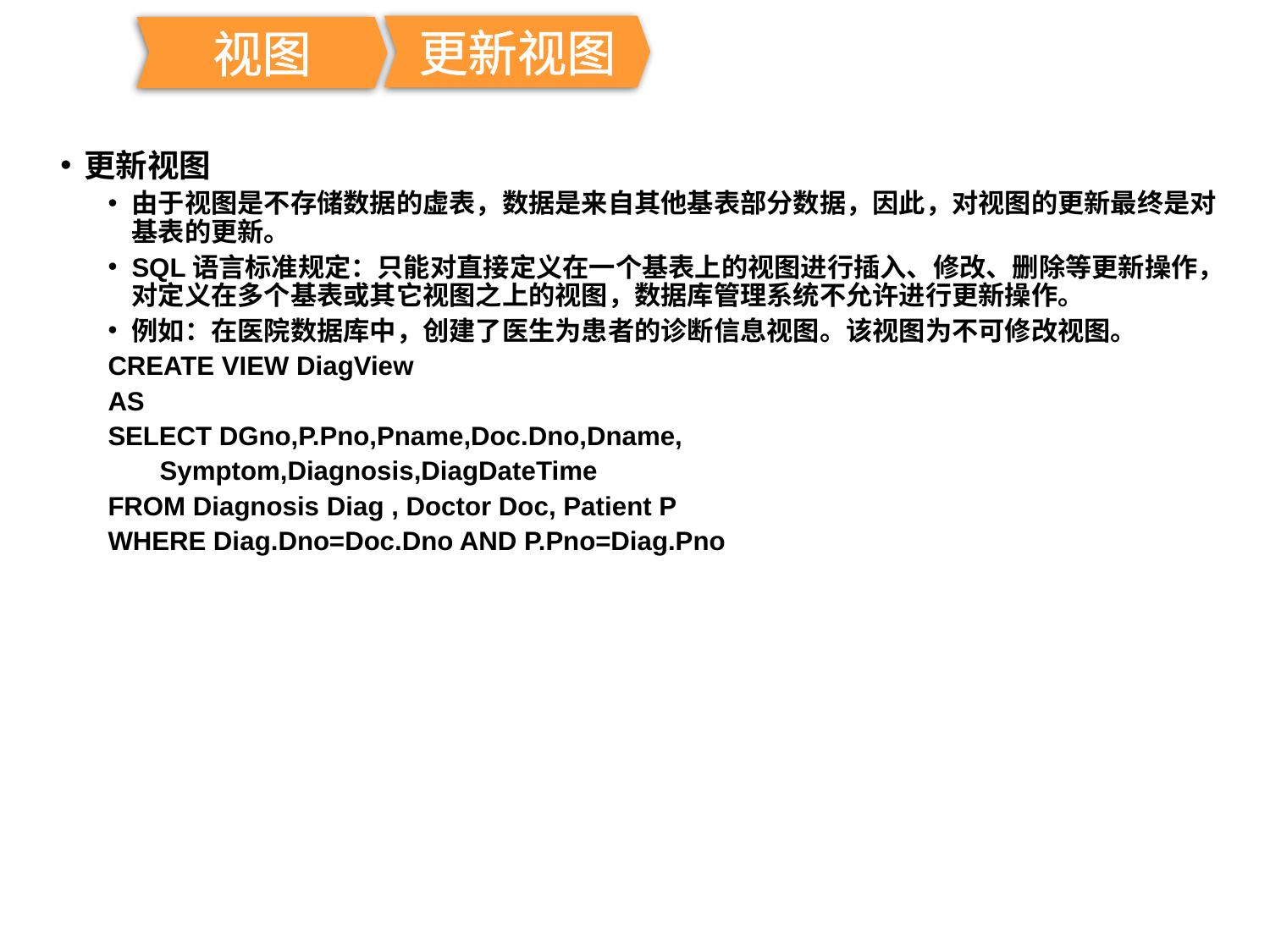

更新视图
视图

更新视图
由于视图是不存储数据的虚表，数据是来自其他基表部分数据，因此，对视图的更新最终是对基表的更新。
SQL语言标准规定：只能对直接定义在一个基表上的视图进行插入、修改、删除等更新操作，对定义在多个基表或其它视图之上的视图，数据库管理系统不允许进行更新操作。
例如：在医院数据库中，创建了医生为患者的诊断信息视图。该视图为不可修改视图。
CREATE VIEW DiagView
AS
SELECT DGno,P.Pno,Pname,Doc.Dno,Dname,
       Symptom,Diagnosis,DiagDateTime
FROM Diagnosis Diag , Doctor Doc, Patient P
WHERE Diag.Dno=Doc.Dno AND P.Pno=Diag.Pno